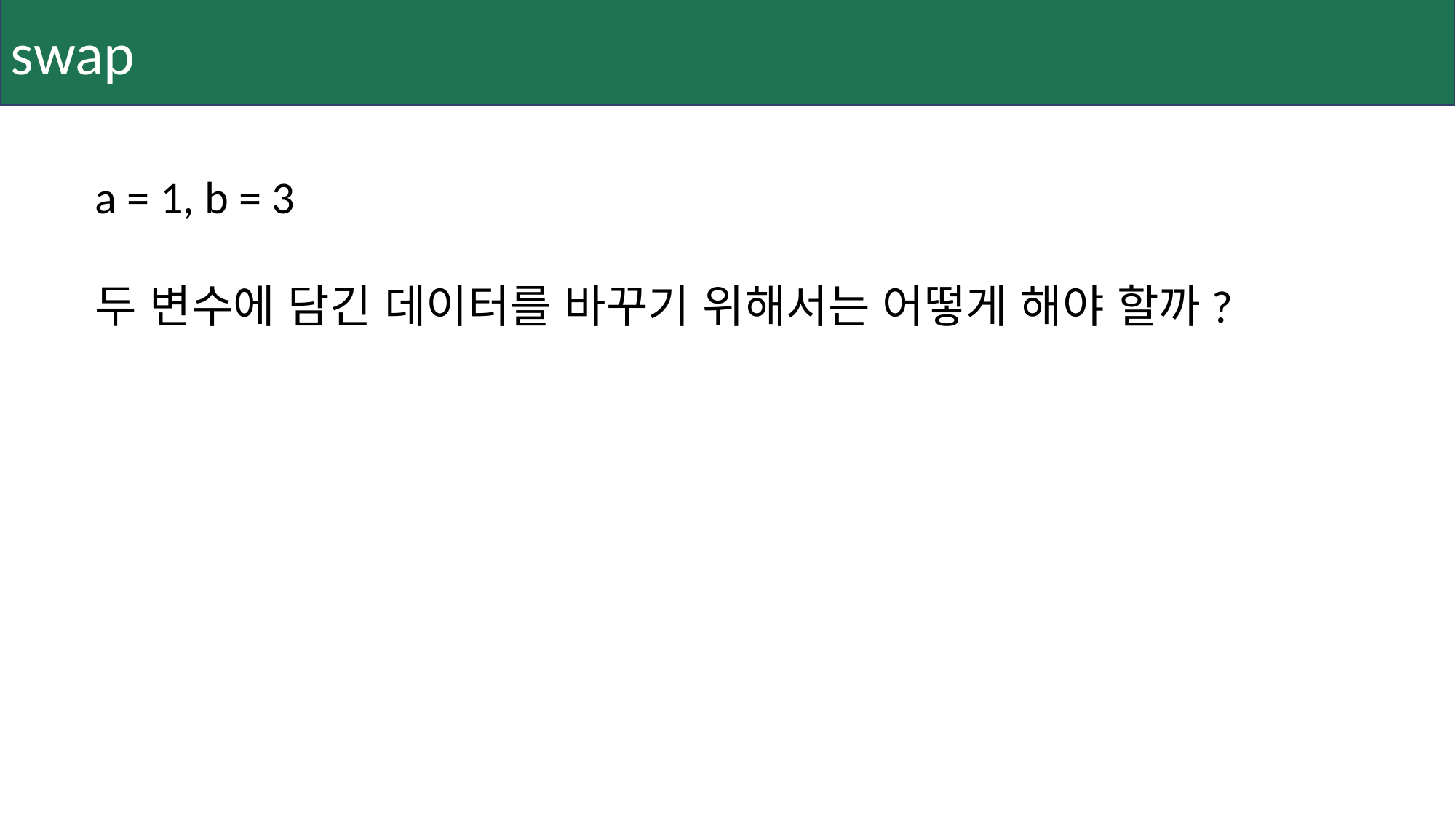

swap
a = 1, b = 3

두 변수에 담긴 데이터를 바꾸기 위해서는 어떻게 해야 할까?